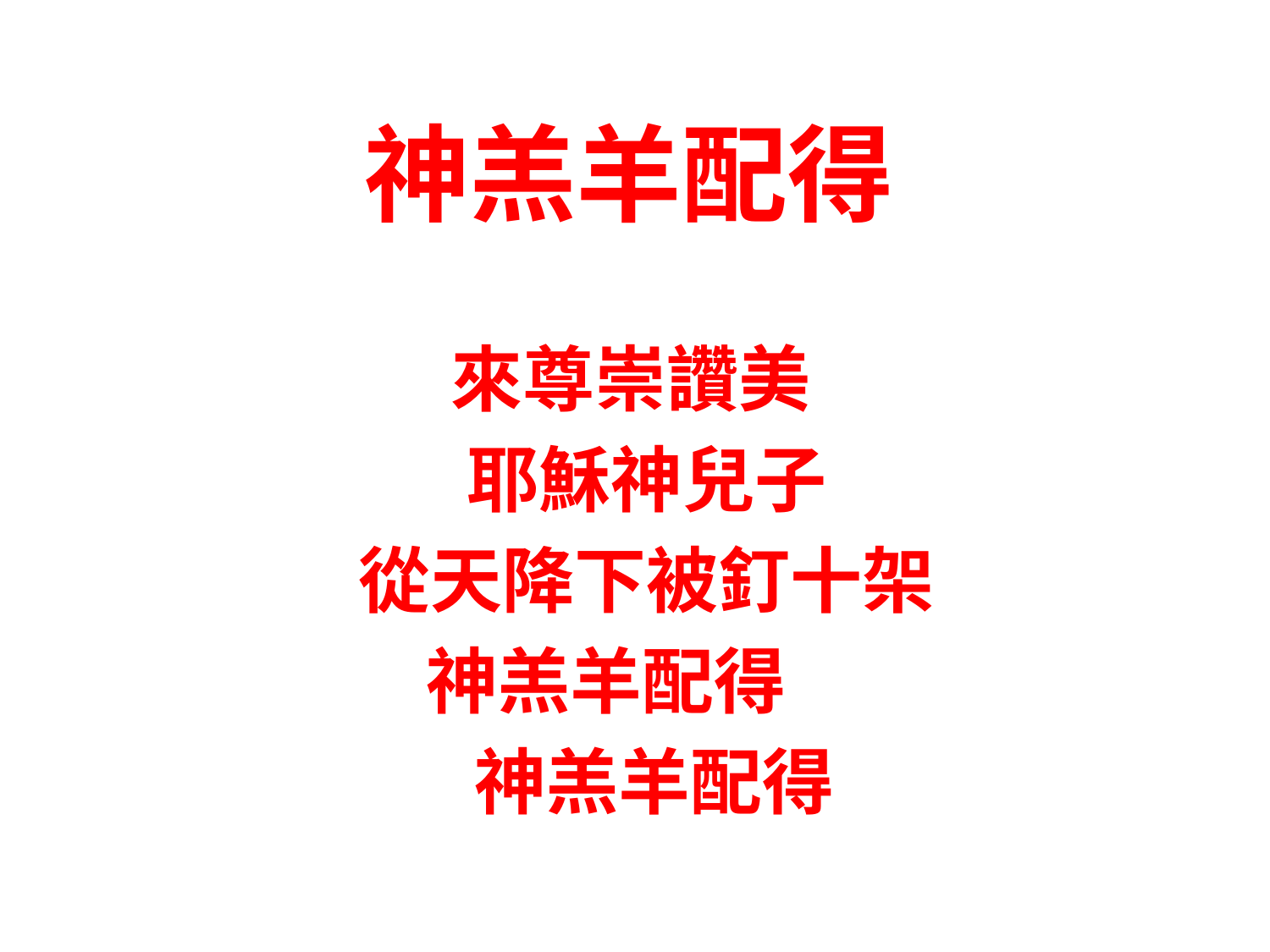

# 神羔羊配得
來尊崇讚美
耶穌神兒子
從天降下被釘十架
神羔羊配得
神羔羊配得